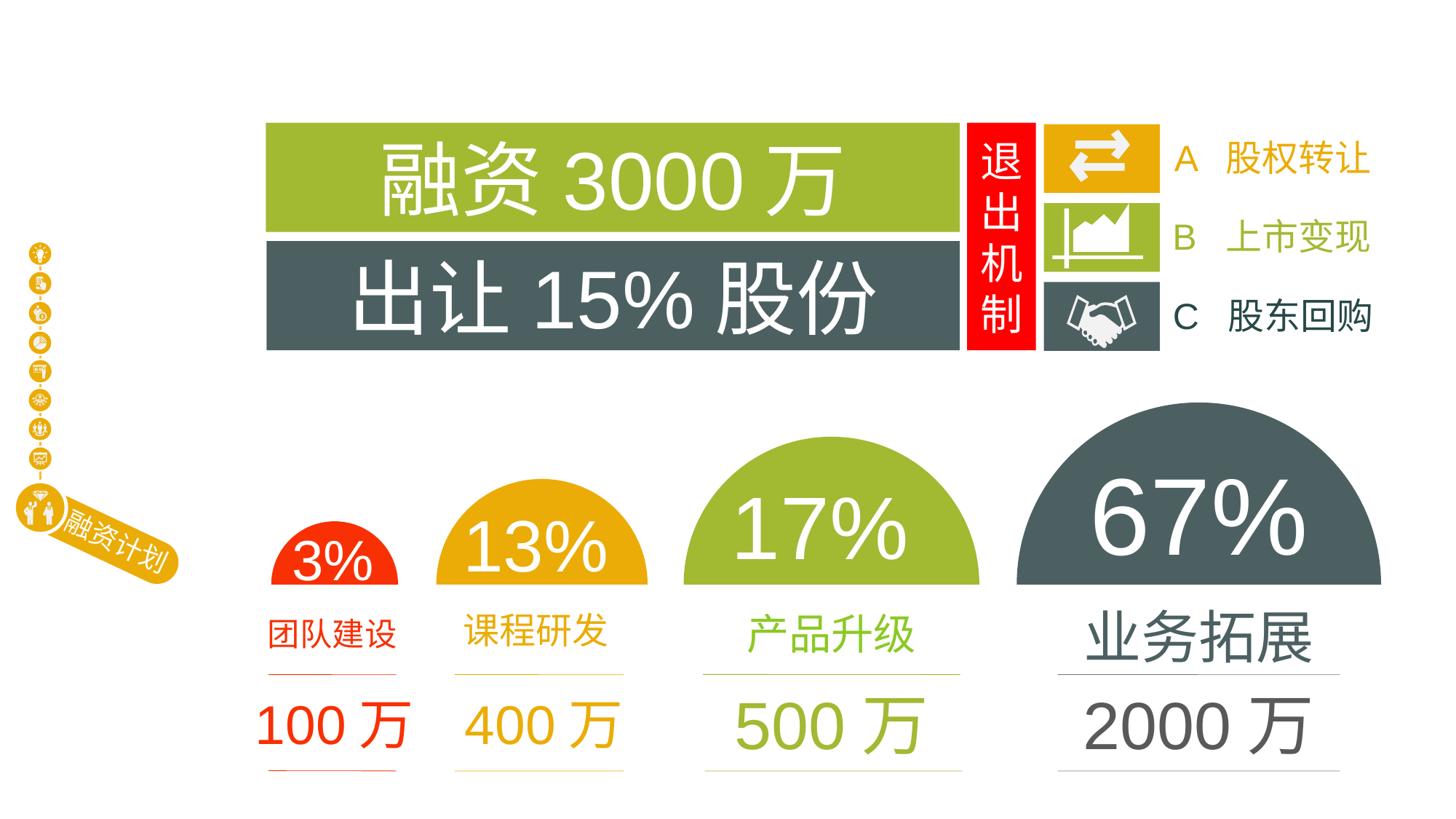

退出机制
融资3000万

A  股权转让

B  上市变现
出让15%股份

C  股东回购

67%
17%

13%
3%

业务拓展
产品升级
课程研发
团队建设

500万
2000万
100万
400万